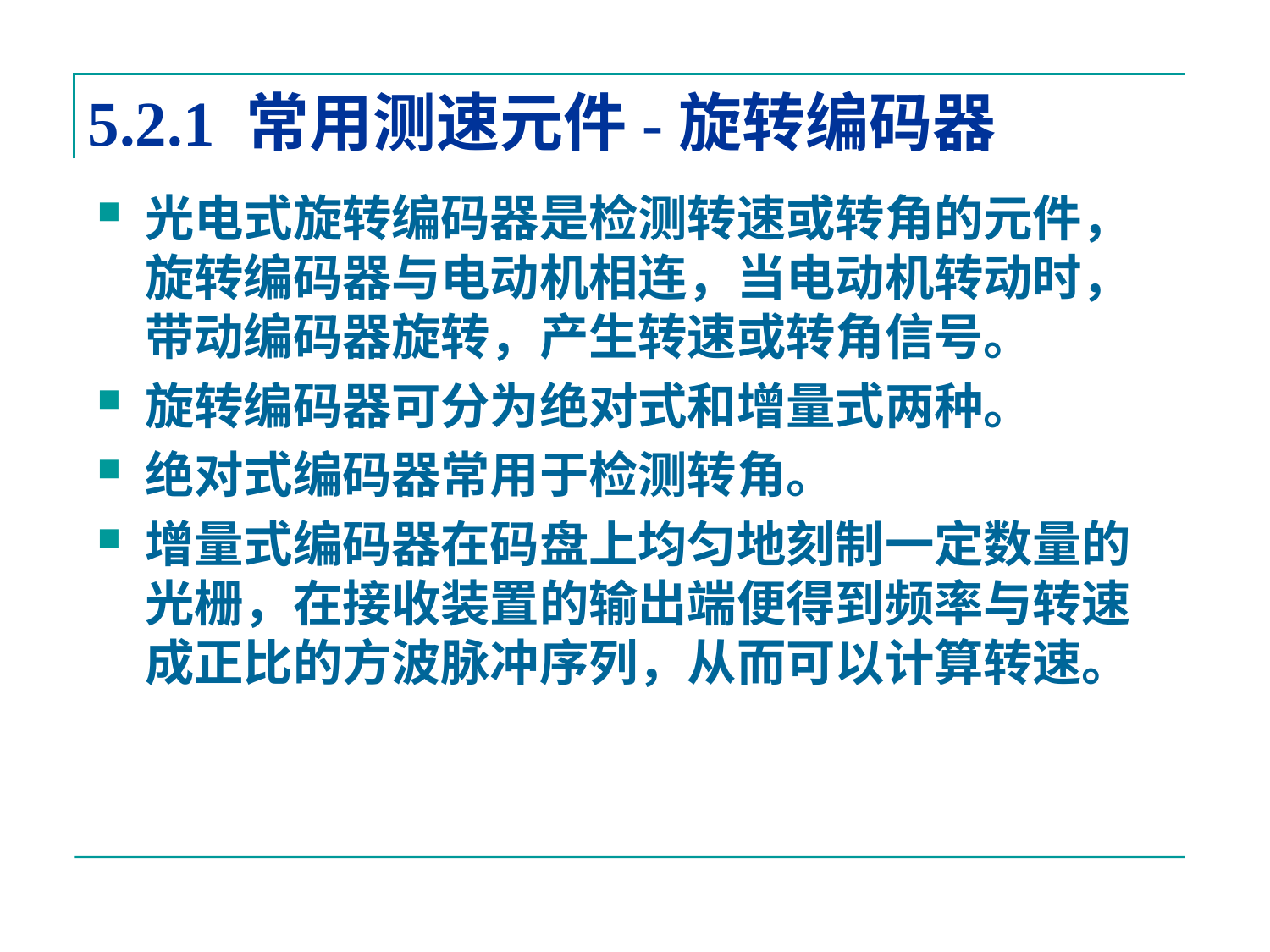

# 5.2.1 常用测速元件-旋转编码器
光电式旋转编码器是检测转速或转角的元件，旋转编码器与电动机相连，当电动机转动时，带动编码器旋转，产生转速或转角信号。
旋转编码器可分为绝对式和增量式两种。
绝对式编码器常用于检测转角。
增量式编码器在码盘上均匀地刻制一定数量的光栅，在接收装置的输出端便得到频率与转速成正比的方波脉冲序列，从而可以计算转速。